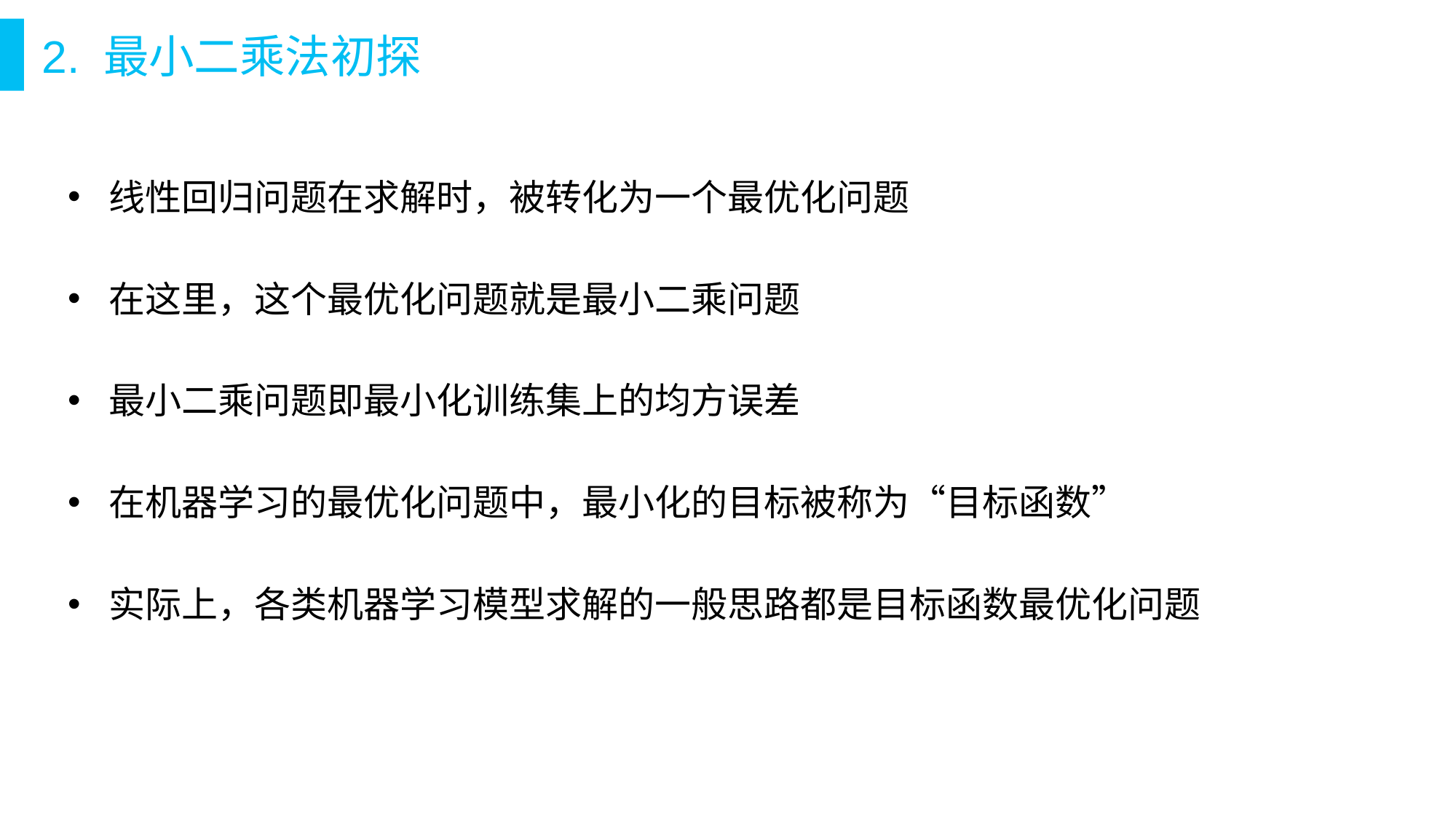

# 2. 最小二乘法初探
线性回归问题在求解时，被转化为一个最优化问题

在这里，这个最优化问题就是最小二乘问题

最小二乘问题即最小化训练集上的均方误差

在机器学习的最优化问题中，最小化的目标被称为“目标函数”

实际上，各类机器学习模型求解的一般思路都是目标函数最优化问题